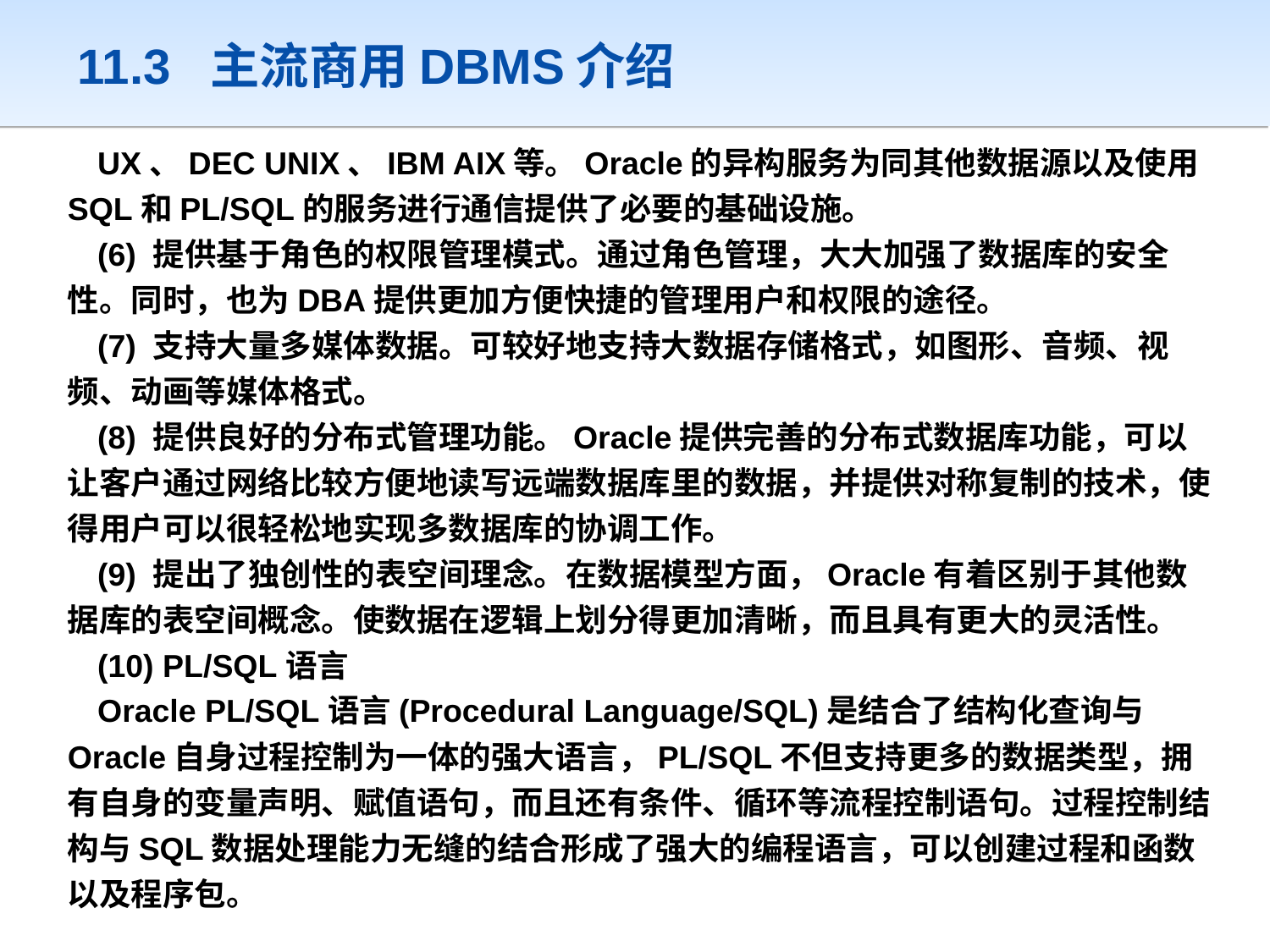

# 11.3  主流商用DBMS介绍
UX、DEC UNIX、IBM AIX等。Oracle的异构服务为同其他数据源以及使用SQL和PL/SQL的服务进行通信提供了必要的基础设施。
(6) 提供基于角色的权限管理模式。通过角色管理，大大加强了数据库的安全性。同时，也为DBA提供更加方便快捷的管理用户和权限的途径。
(7) 支持大量多媒体数据。可较好地支持大数据存储格式，如图形、音频、视频、动画等媒体格式。
(8) 提供良好的分布式管理功能。Oracle提供完善的分布式数据库功能，可以让客户通过网络比较方便地读写远端数据库里的数据，并提供对称复制的技术，使得用户可以很轻松地实现多数据库的协调工作。
(9) 提出了独创性的表空间理念。在数据模型方面，Oracle有着区别于其他数据库的表空间概念。使数据在逻辑上划分得更加清晰，而且具有更大的灵活性。
(10) PL/SQL语言
Oracle PL/SQL语言(Procedural Language/SQL)是结合了结构化查询与Oracle自身过程控制为一体的强大语言，PL/SQL不但支持更多的数据类型，拥有自身的变量声明、赋值语句，而且还有条件、循环等流程控制语句。过程控制结构与SQL数据处理能力无缝的结合形成了强大的编程语言，可以创建过程和函数以及程序包。